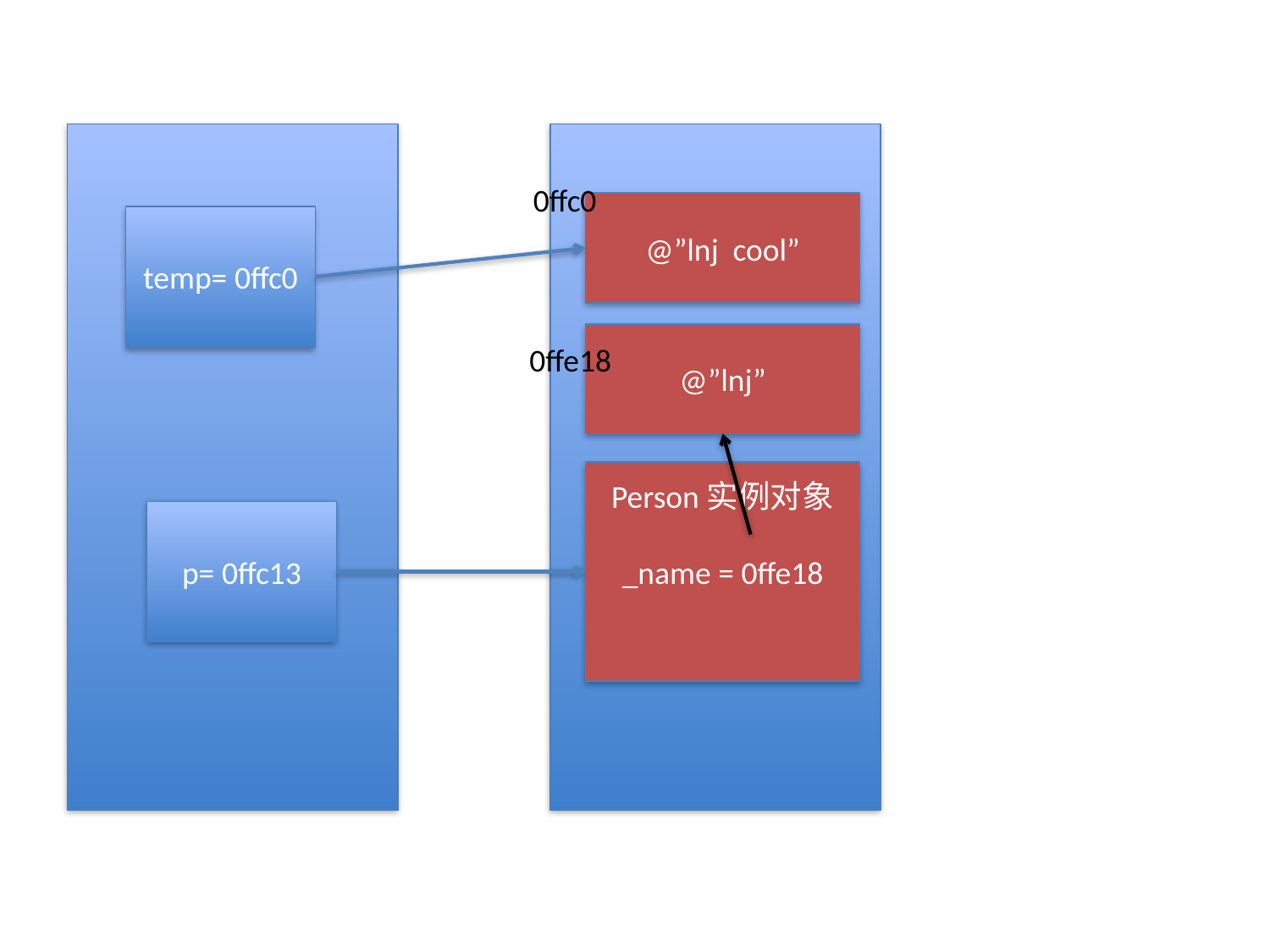

0ffc0
@”lnj  cool”
temp= 0ffc0
@”lnj”
0ffe18
Person实例对象

_name = 0ffe18

p= 0ffc13